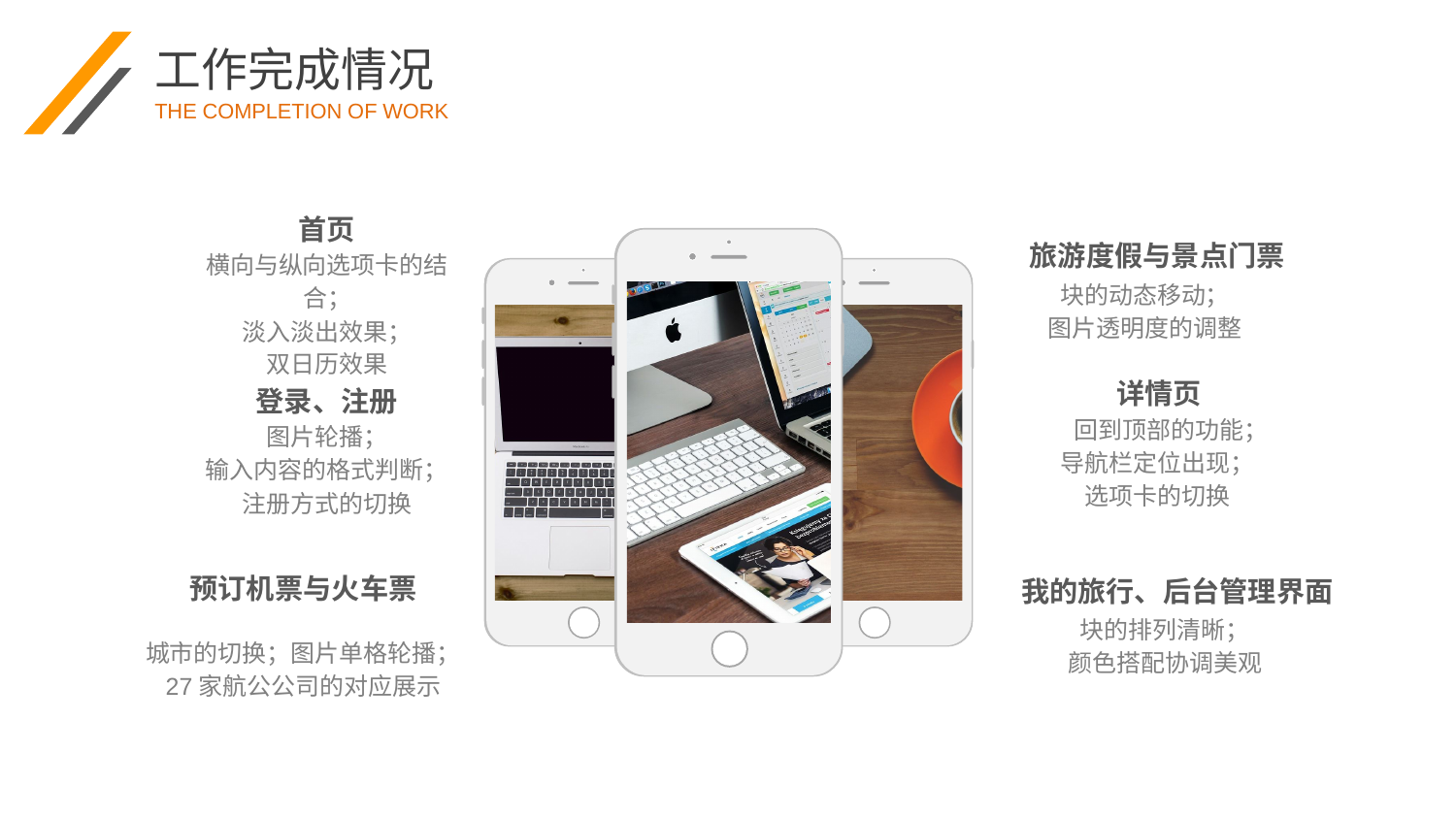

工作完成情况
THE COMPLETION OF WORK
首页
横向与纵向选项卡的结合；
淡入淡出效果；
双日历效果

旅游度假与景点门票
块的动态移动；
图片透明度的调整

详情页
    回到顶部的功能；
导航栏定位出现；
选项卡的切换
登录、注册
图片轮播；
输入内容的格式判断；
注册方式的切换
预订机票与火车票
城市的切换；图片单格轮播；
27家航公公司的对应展示
我的旅行、后台管理界面
块的排列清晰；
颜色搭配协调美观